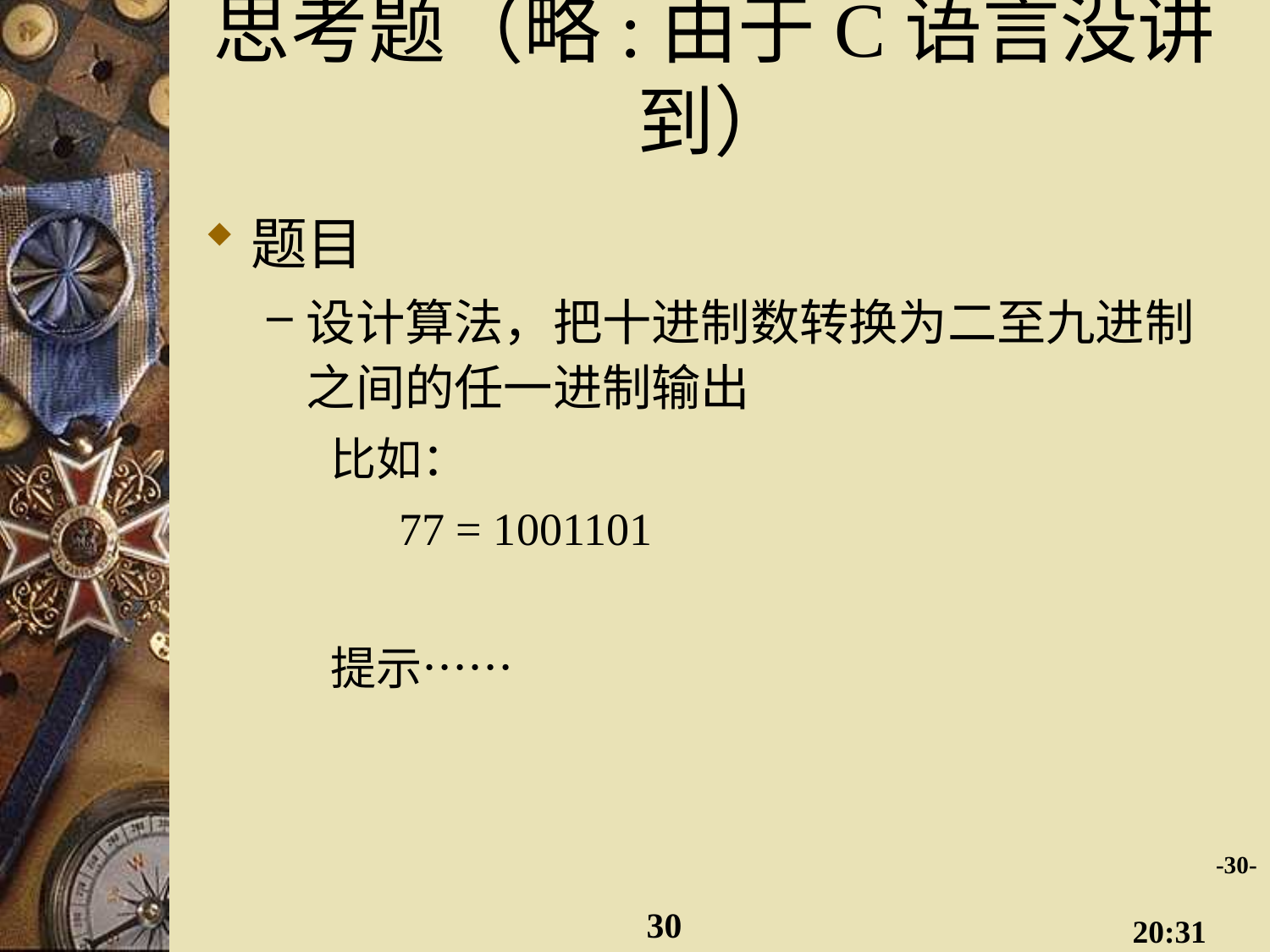

# 思考题（略:由于C语言没讲到）
题目
设计算法，把十进制数转换为二至九进制之间的任一进制输出
比如：
      77 = 1001101

提示……
-30-